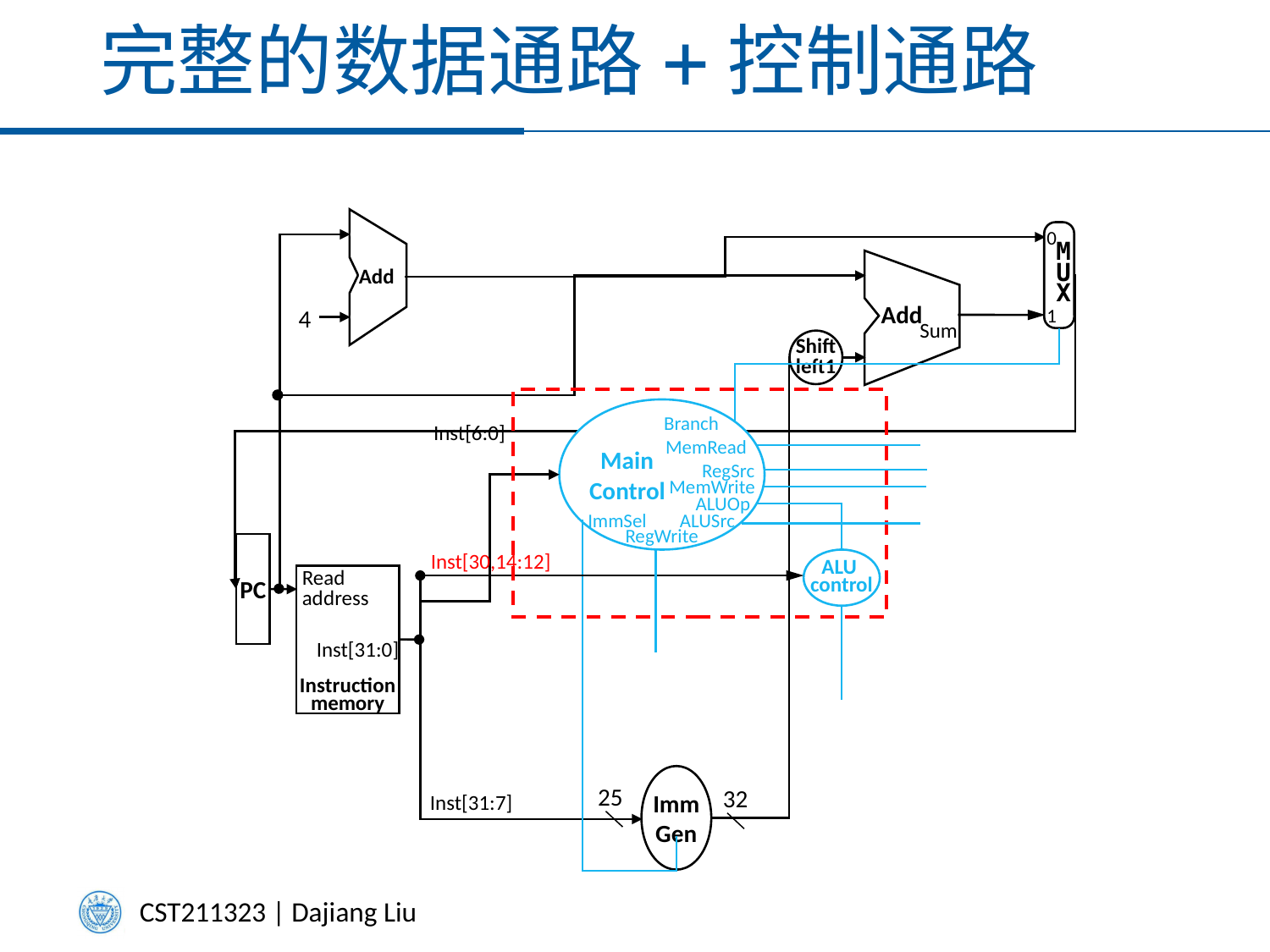

# 完整的数据通路+控制通路

Add
S

M
U
X
0
1

Add

Sum

4
Shift
left1

  Main
Control
Branch
MemRead
RegSrc
MemWrite
ALUOp
ImmSel
ALUSrc
RegWrite
Inst[6:0]
PC
ALU
control
Inst[30,14:12]

Inst[31:0]

Instruction
memory
Read
address
Imm
Gen
25
32
Inst[31:7]
14